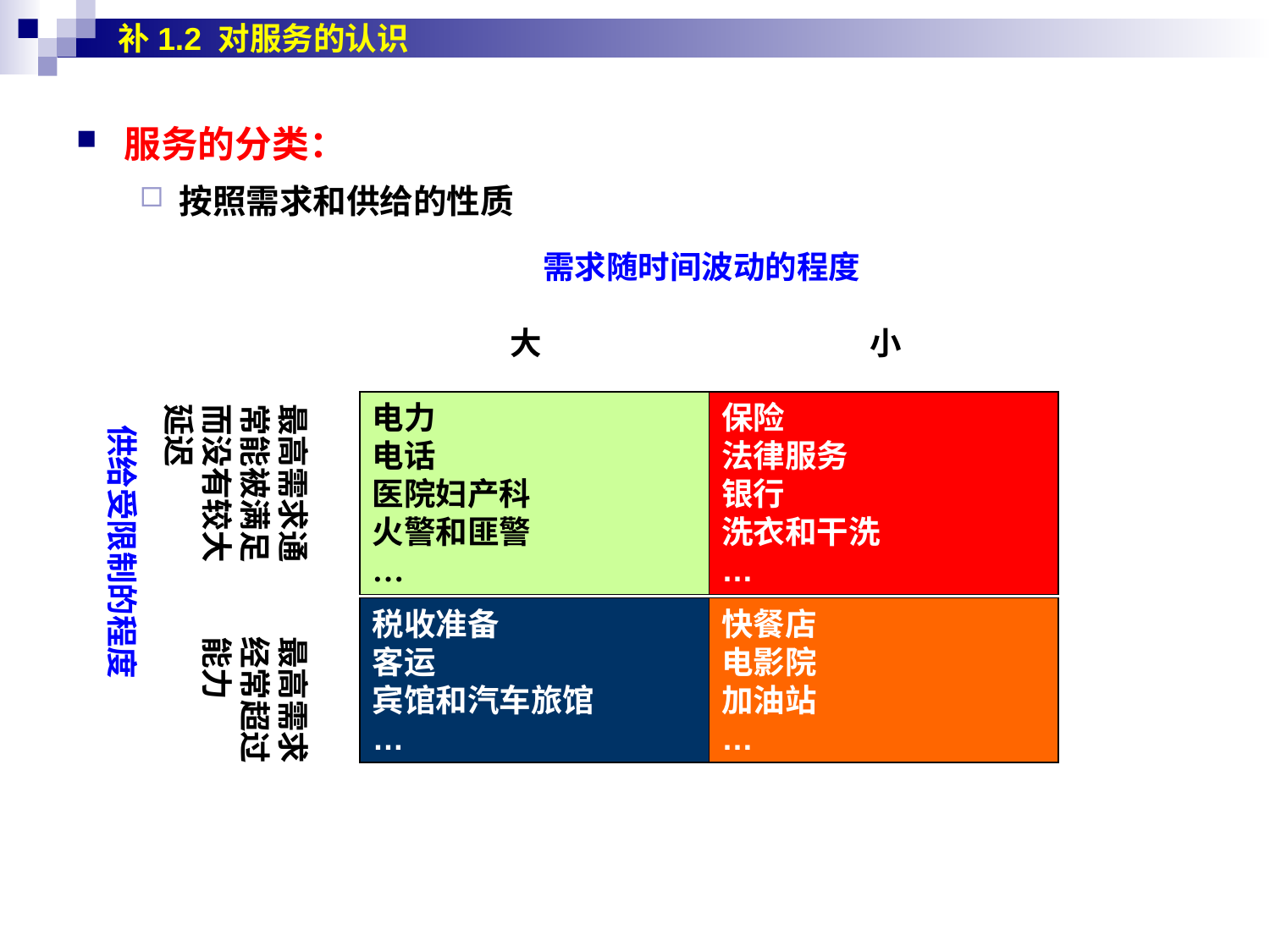

补1.2 对服务的认识
服务的分类：
按照需求和供给的性质
需求随时间波动的程度
大
小
最高需求通常能被满足而没有较大延迟
电力
电话
医院妇产科
火警和匪警
…
保险
法律服务
银行
洗衣和干洗
…
供给受限制的程度
税收准备
客运
宾馆和汽车旅馆
…
快餐店
电影院
加油站
…
最高需求经常超过能力